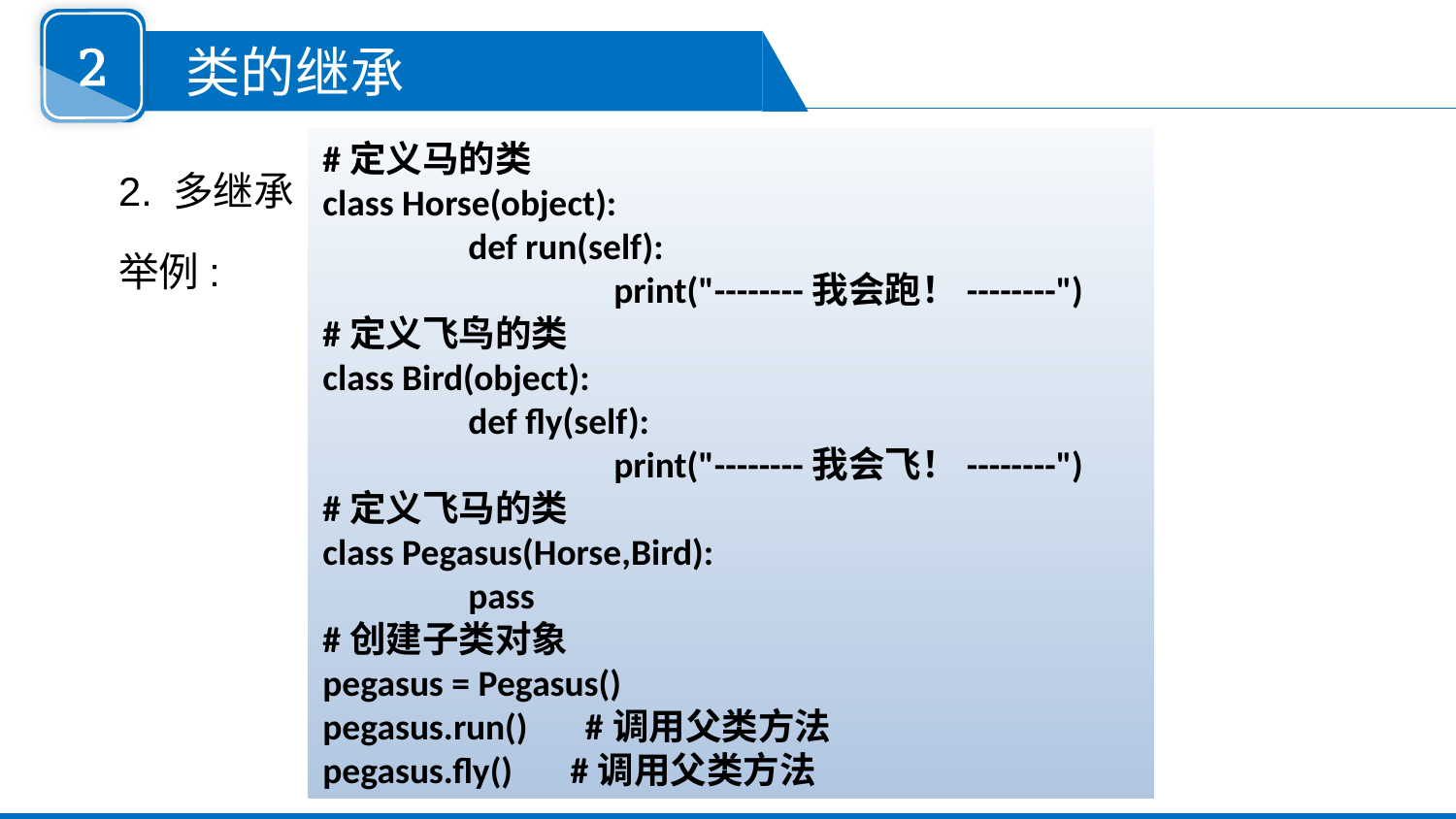

2

  类的继承
#定义马的类
class Horse(object):
	def run(self):
		print("--------我会跑！--------")
#定义飞鸟的类
class Bird(object):
	def fly(self):
		print("--------我会飞！--------")
#定义飞马的类
class Pegasus(Horse,Bird):
	pass
#创建子类对象
pegasus = Pegasus()
pegasus.run()       #调用父类方法
pegasus.fly()       #调用父类方法
2. 多继承
举例: